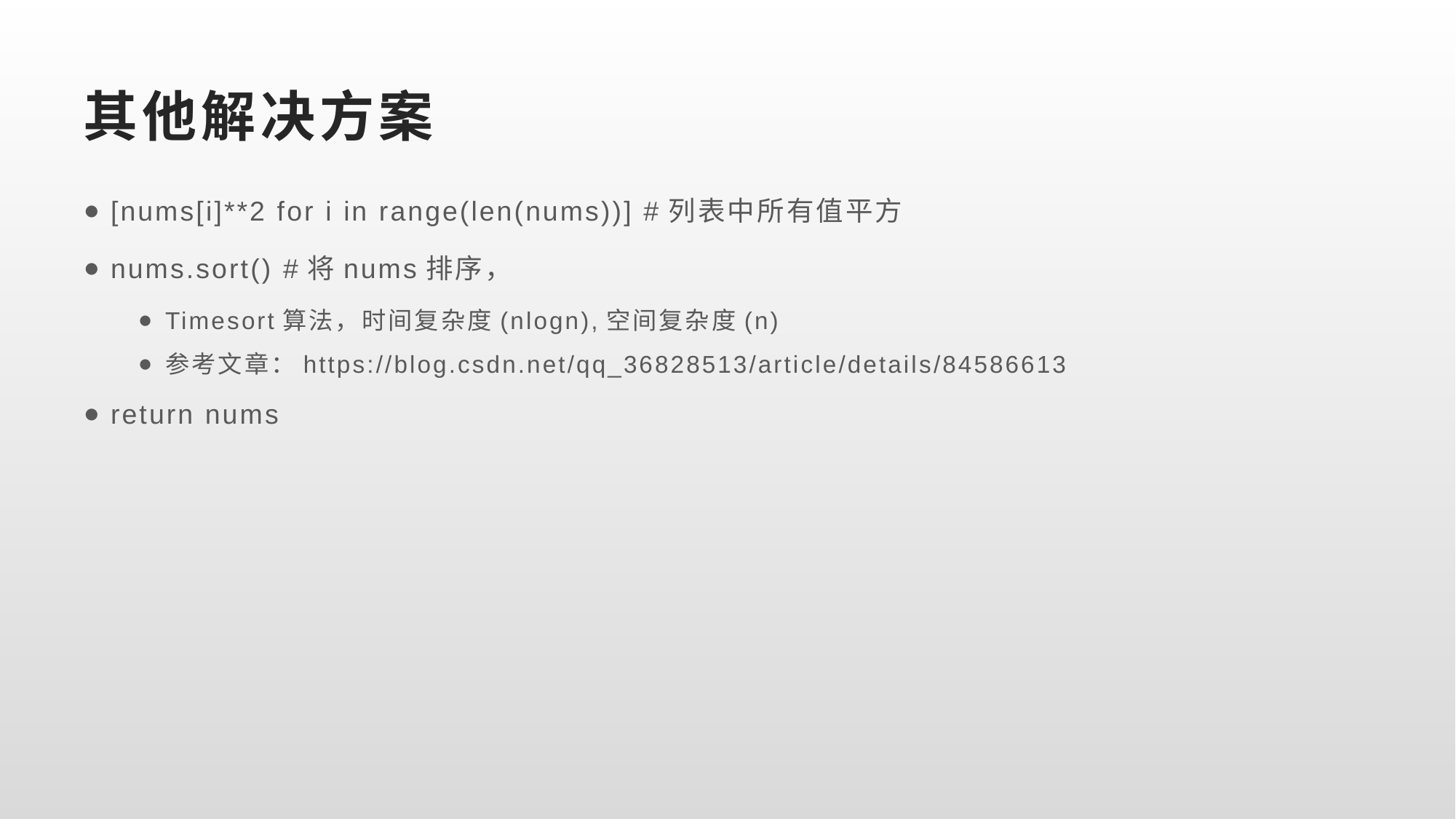

# 其他解决方案
[nums[i]**2 for i in range(len(nums))] #列表中所有值平方
nums.sort() #将nums排序，
Timesort算法，时间复杂度(nlogn),空间复杂度(n)
参考文章：https://blog.csdn.net/qq_36828513/article/details/84586613
return nums